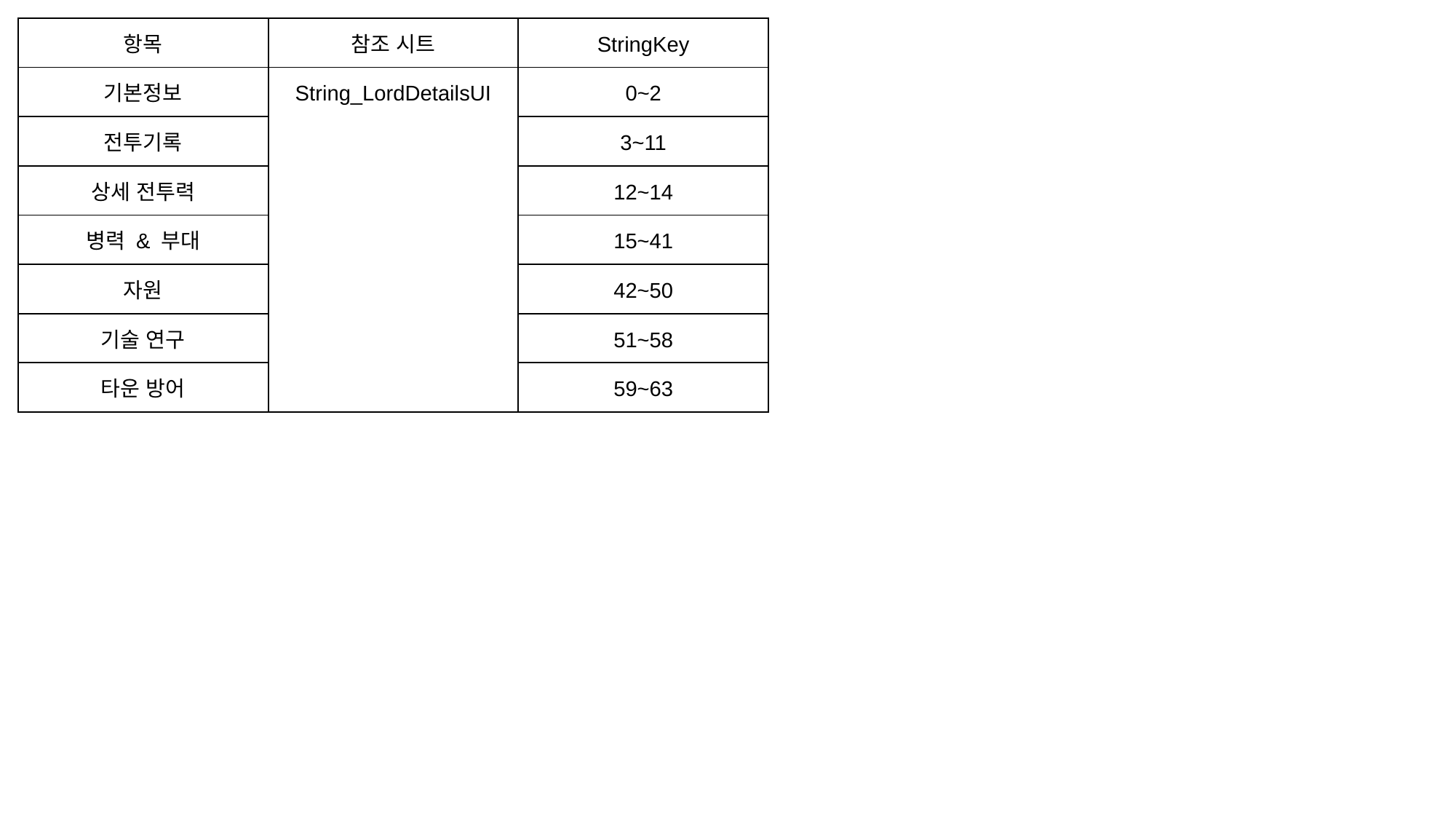

| 항목 | 참조 시트 | StringKey |
| --- | --- | --- |
| 기본정보 | String\_LordDetailsUI | 0~2 |
| 전투기록 |  | 3~11 |
| 상세 전투력 |  | 12~14 |
| 병력 & 부대 |  | 15~41 |
| 자원 |  | 42~50 |
| 기술 연구 |  | 51~58 |
| 타운 방어 |  | 59~63 |